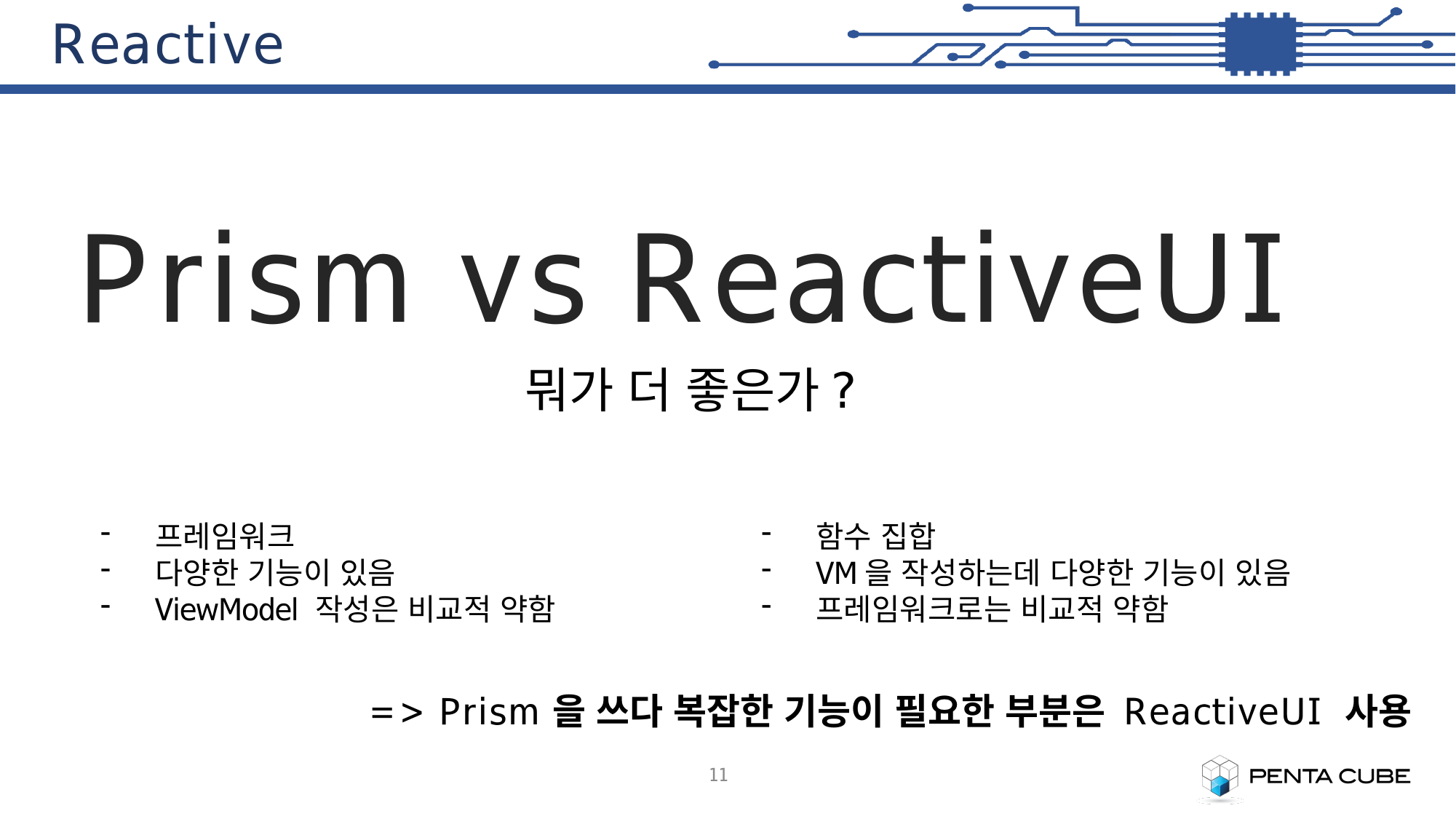

# Reactive
Prism vs ReactiveUI
뭐가 더 좋은가?
함수 집합
VM을 작성하는데 다양한 기능이 있음
프레임워크로는 비교적 약함
프레임워크
다양한 기능이 있음
ViewModel 작성은 비교적 약함
=> Prism을 쓰다 복잡한 기능이 필요한 부분은 ReactiveUI 사용
11